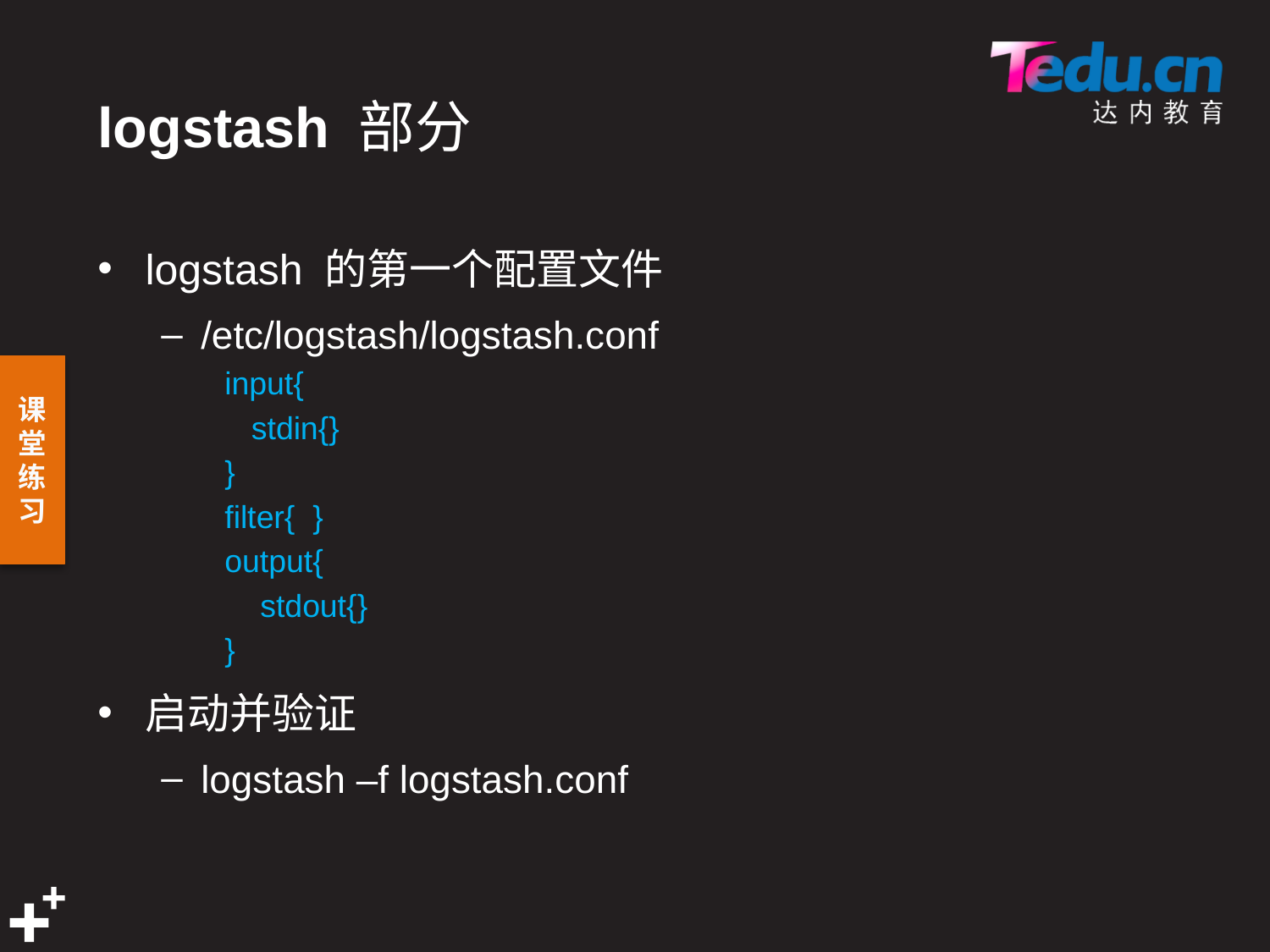

# logstash 部分
logstash 的第一个配置文件
/etc/logstash/logstash.conf
input{
   stdin{}
}
filter{  }
output{
    stdout{}
}
启动并验证
logstash –f logstash.conf